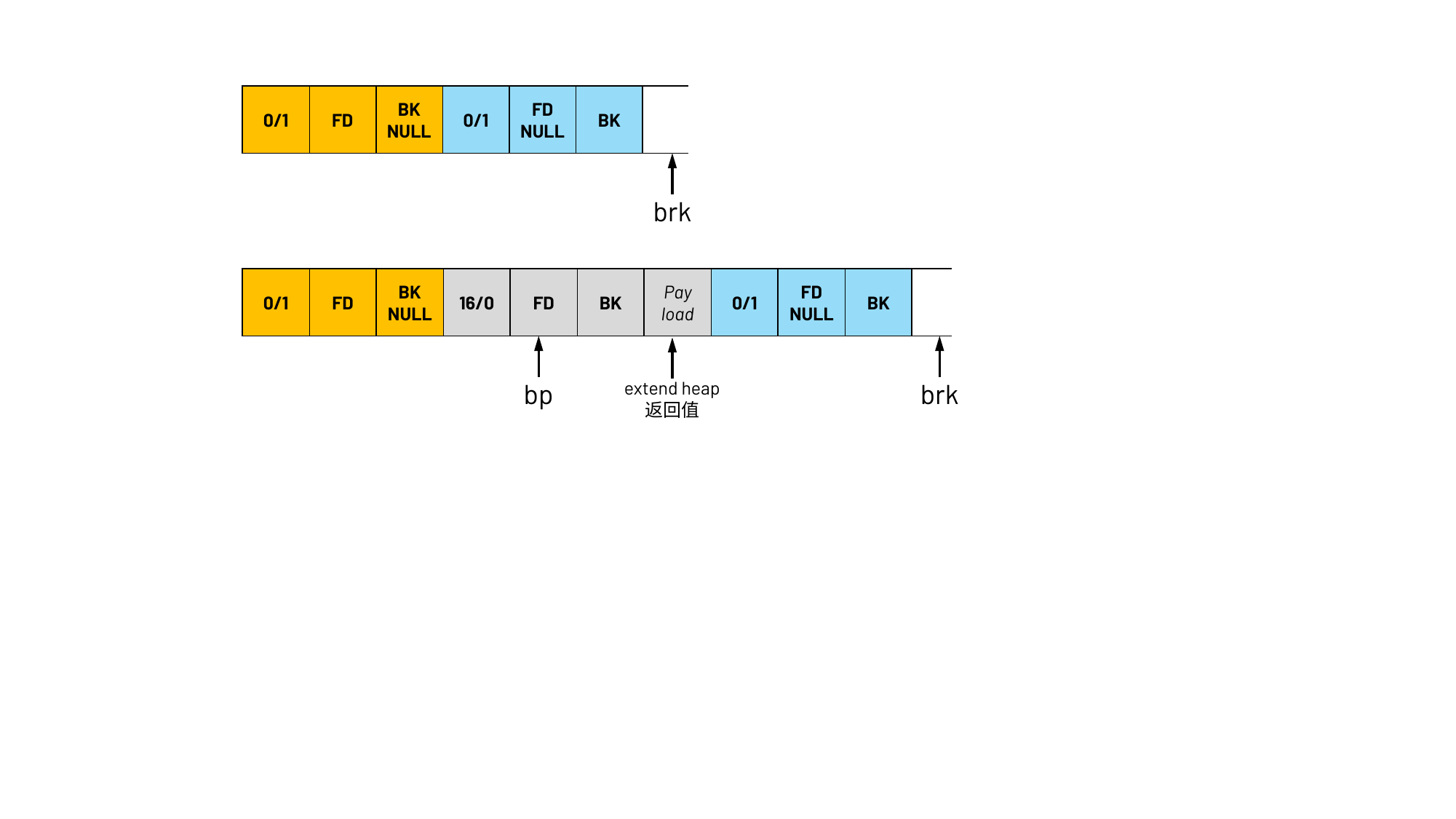

| 0/1 | FD | BK NULL | 0/1 | FD NULL | BK |  |  |  |  |
| --- | --- | --- | --- | --- | --- | --- | --- | --- | --- |
brk

| 0/1 | FD | BK NULL | 16/0 | FD | BK | Pay load | 0/1 | FD NULL | BK |  |
| --- | --- | --- | --- | --- | --- | --- | --- | --- | --- | --- |
bp
brk
extend heap
返回值